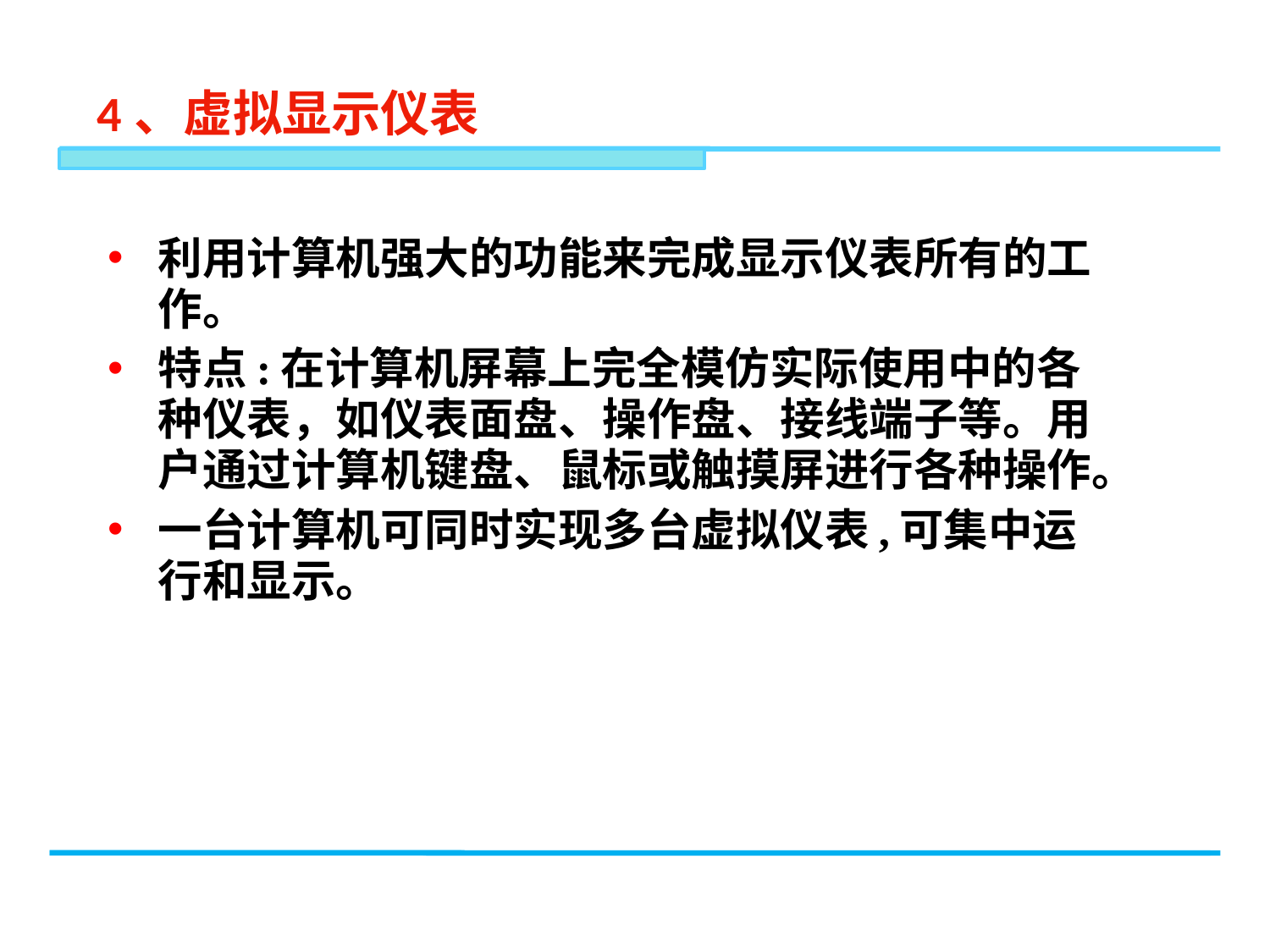

4、虚拟显示仪表
利用计算机强大的功能来完成显示仪表所有的工作。
特点:在计算机屏幕上完全模仿实际使用中的各种仪表，如仪表面盘、操作盘、接线端子等。用户通过计算机键盘、鼠标或触摸屏进行各种操作。
一台计算机可同时实现多台虚拟仪表,可集中运行和显示。